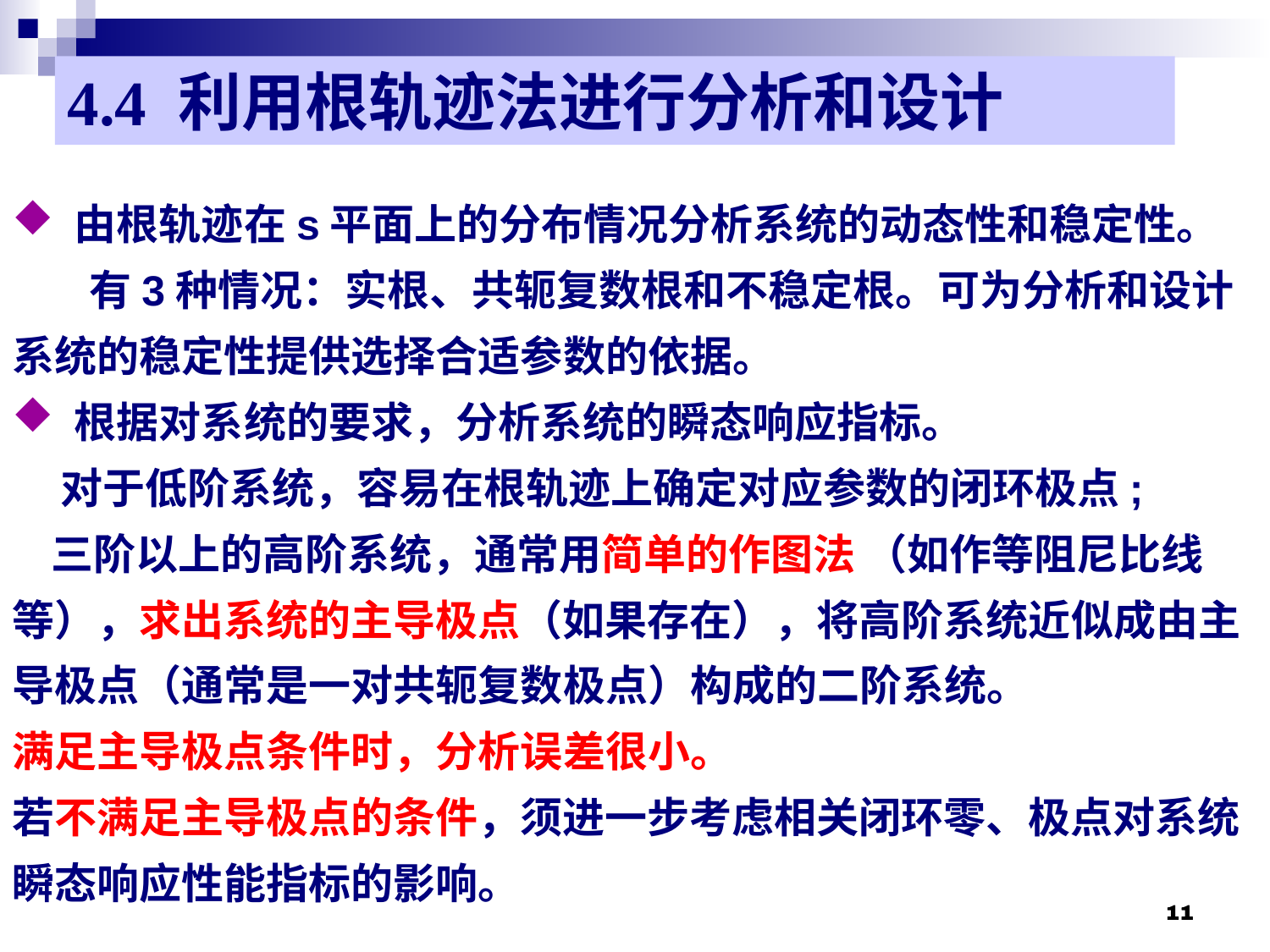

4.4 利用根轨迹法进行分析和设计
 由根轨迹在s平面上的分布情况分析系统的动态性和稳定性。
       有3种情况：实根、共轭复数根和不稳定根。可为分析和设计系统的稳定性提供选择合适参数的依据。
 根据对系统的要求，分析系统的瞬态响应指标。
    对于低阶系统，容易在根轨迹上确定对应参数的闭环极点;
   三阶以上的高阶系统，通常用简单的作图法 （如作等阻尼比线等），求出系统的主导极点（如果存在），将高阶系统近似成由主导极点（通常是一对共轭复数极点）构成的二阶系统。
满足主导极点条件时，分析误差很小。
若不满足主导极点的条件，须进一步考虑相关闭环零、极点对系统瞬态响应性能指标的影响。
11
11